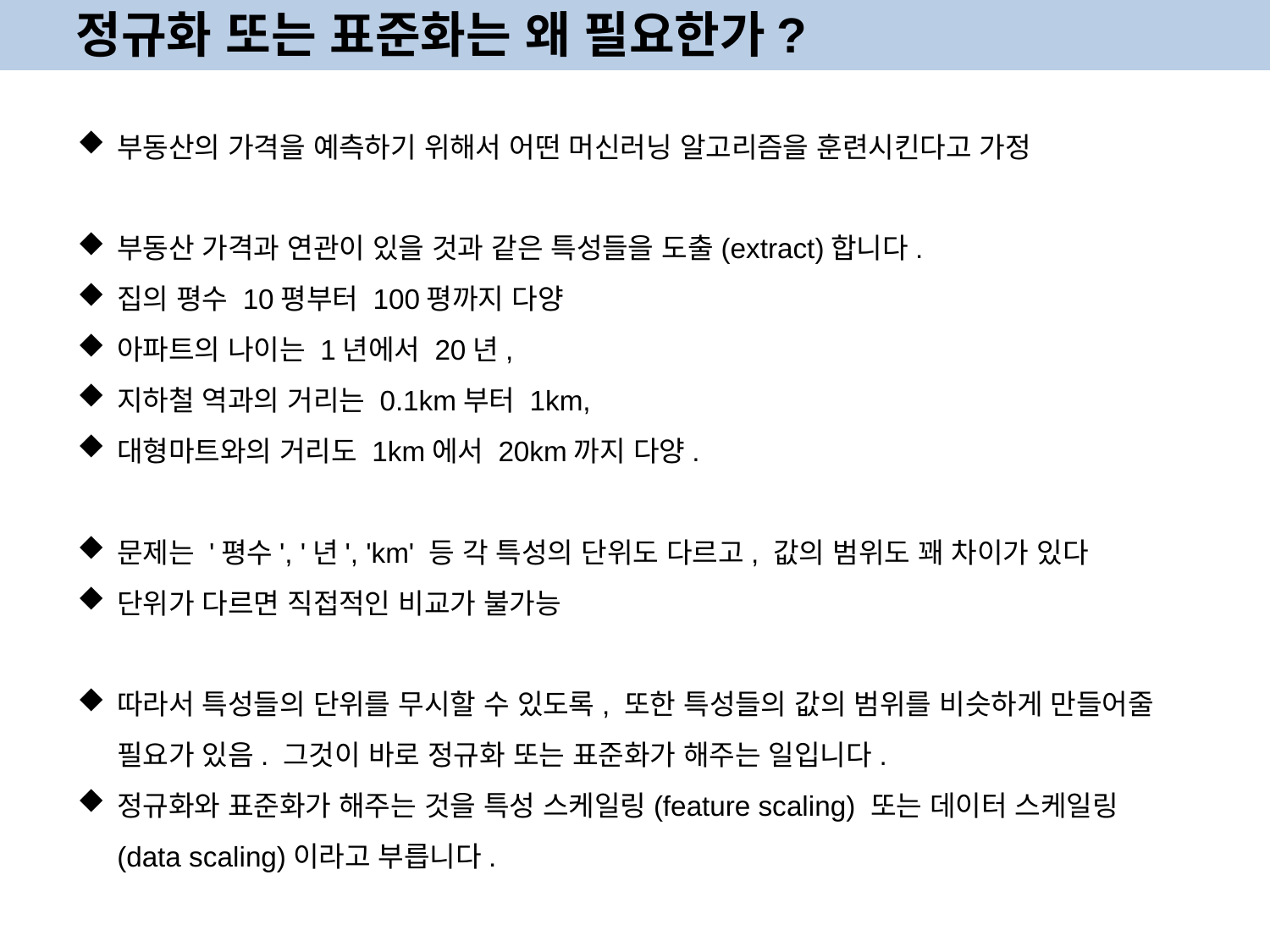

# 정규화 또는 표준화는 왜 필요한가?
부동산의 가격을 예측하기 위해서 어떤 머신러닝 알고리즘을 훈련시킨다고 가정

부동산 가격과 연관이 있을 것과 같은 특성들을 도출(extract)합니다.
집의 평수 10평부터 100평까지 다양
아파트의 나이는 1년에서 20년,
지하철 역과의 거리는 0.1km부터 1km,
대형마트와의 거리도 1km에서 20km까지 다양.

문제는 '평수', '년', 'km' 등 각 특성의 단위도 다르고, 값의 범위도 꽤 차이가 있다
단위가 다르면 직접적인 비교가 불가능

따라서 특성들의 단위를 무시할 수 있도록, 또한 특성들의 값의 범위를 비슷하게 만들어줄 필요가 있음. 그것이 바로 정규화 또는 표준화가 해주는 일입니다.
정규화와 표준화가 해주는 것을 특성 스케일링(feature scaling) 또는 데이터 스케일링(data scaling)이라고 부릅니다.